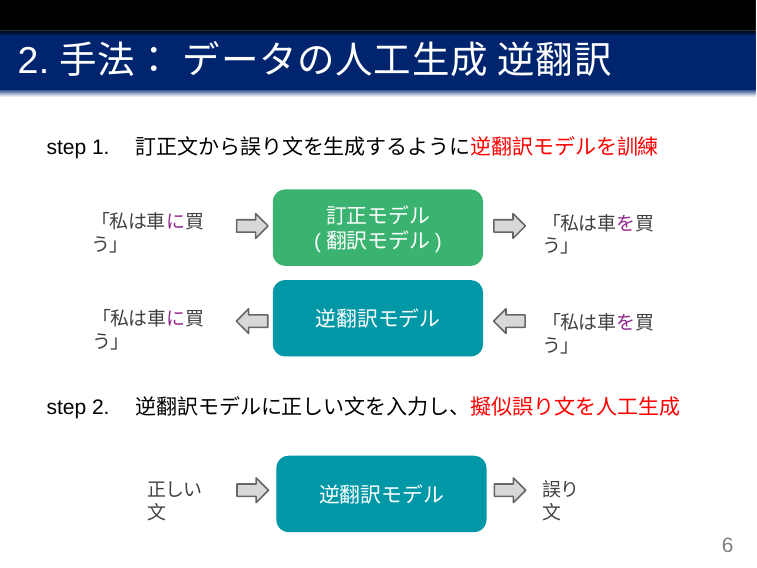

2.手法： データの人工生成 逆翻訳

step 1.　訂正文から誤り文を生成するように逆翻訳モデルを訓練
訂正モデル
(翻訳モデル)
「私は車に買う」
「私は車を買う」

逆翻訳モデル
「私は車に買う」

「私は車を買う」
step 2.　逆翻訳モデルに正しい文を入力し、擬似誤り文を人工生成
逆翻訳モデル
逆翻訳モデル
誤り文
正しい文

6